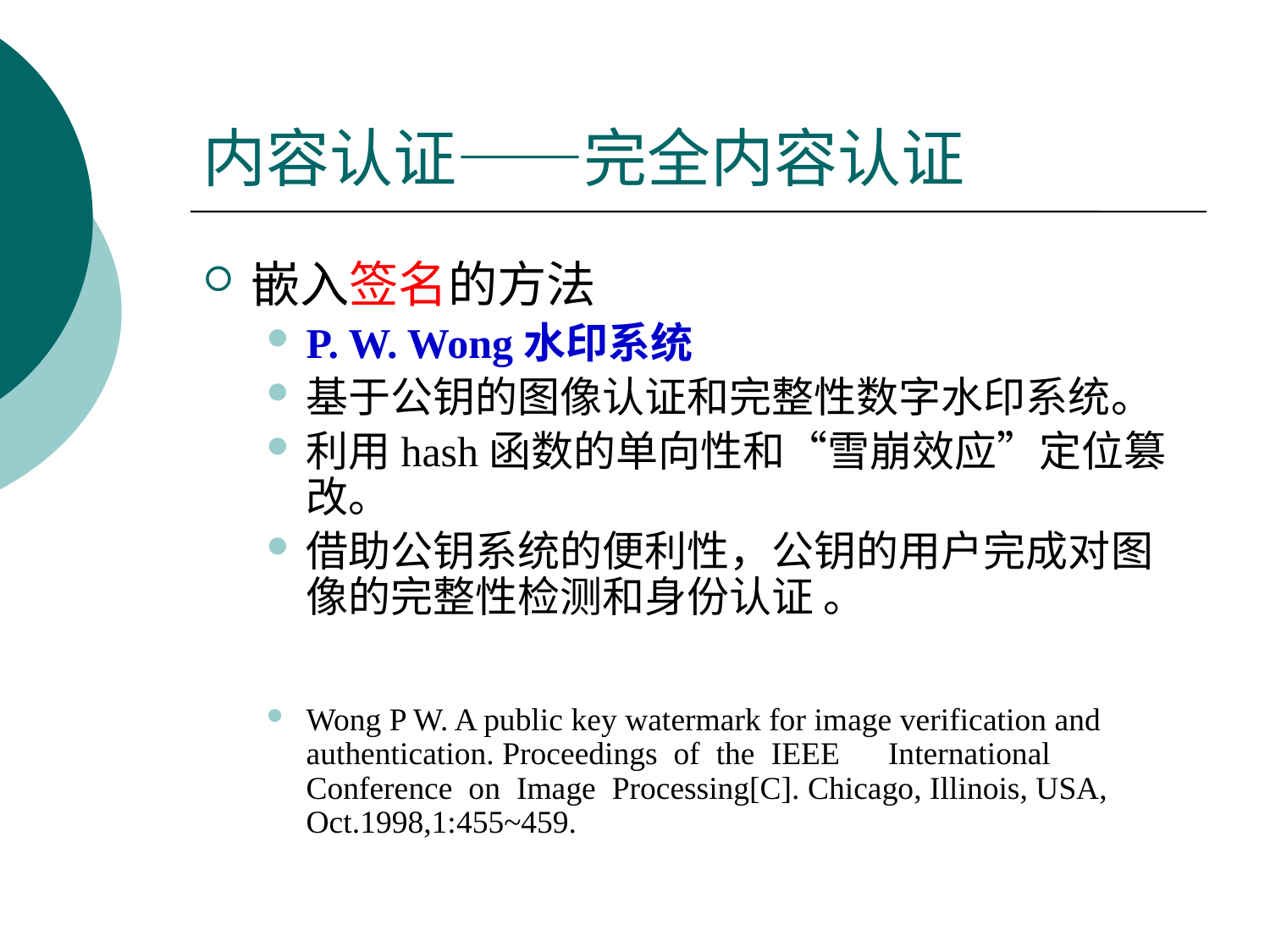

# 内容认证——完全内容认证
嵌入签名的方法
P. W. Wong水印系统
基于公钥的图像认证和完整性数字水印系统。
利用hash函数的单向性和“雪崩效应”定位篡改。
借助公钥系统的便利性，公钥的用户完成对图像的完整性检测和身份认证 。

Wong P W. A public key watermark for image verification and authentication. Proceedings  of  the  IEEE      International  Conference  on  Image  Processing[C]. Chicago, Illinois, USA, Oct.1998,1:455~459.